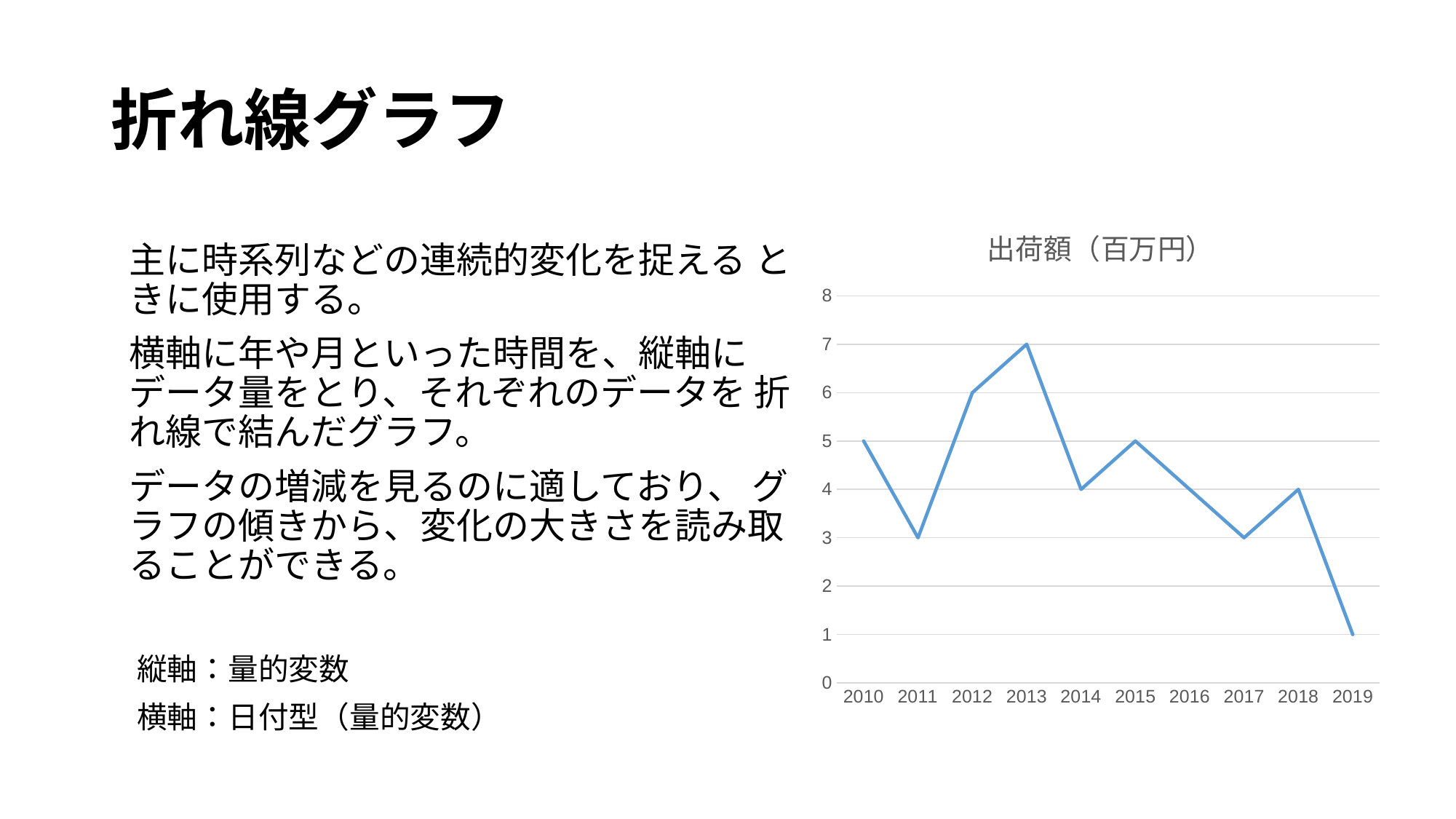

# 折れ線グラフ

### Chart: 出荷額（百万円）

| Category | 出荷額 |
|---|---|
| 2010 | 5.0 |
| 2011 | 3.0 |
| 2012 | 6.0 |
| 2013 | 7.0 |
| 2014 | 4.0 |
| 2015 | 5.0 |
| 2016 | 4.0 |
| 2017 | 3.0 |
| 2018 | 4.0 |
| 2019 | 1.0 |
主に時系列などの連続的変化を捉える ときに使用する。
横軸に年や月といった時間を、縦軸にデータ量をとり、それぞれのデータを 折れ線で結んだグラフ。
データの増減を見るのに適しており、 グラフの傾きから、変化の大きさを読み取ることができる。
縦軸：量的変数
横軸：日付型（量的変数）